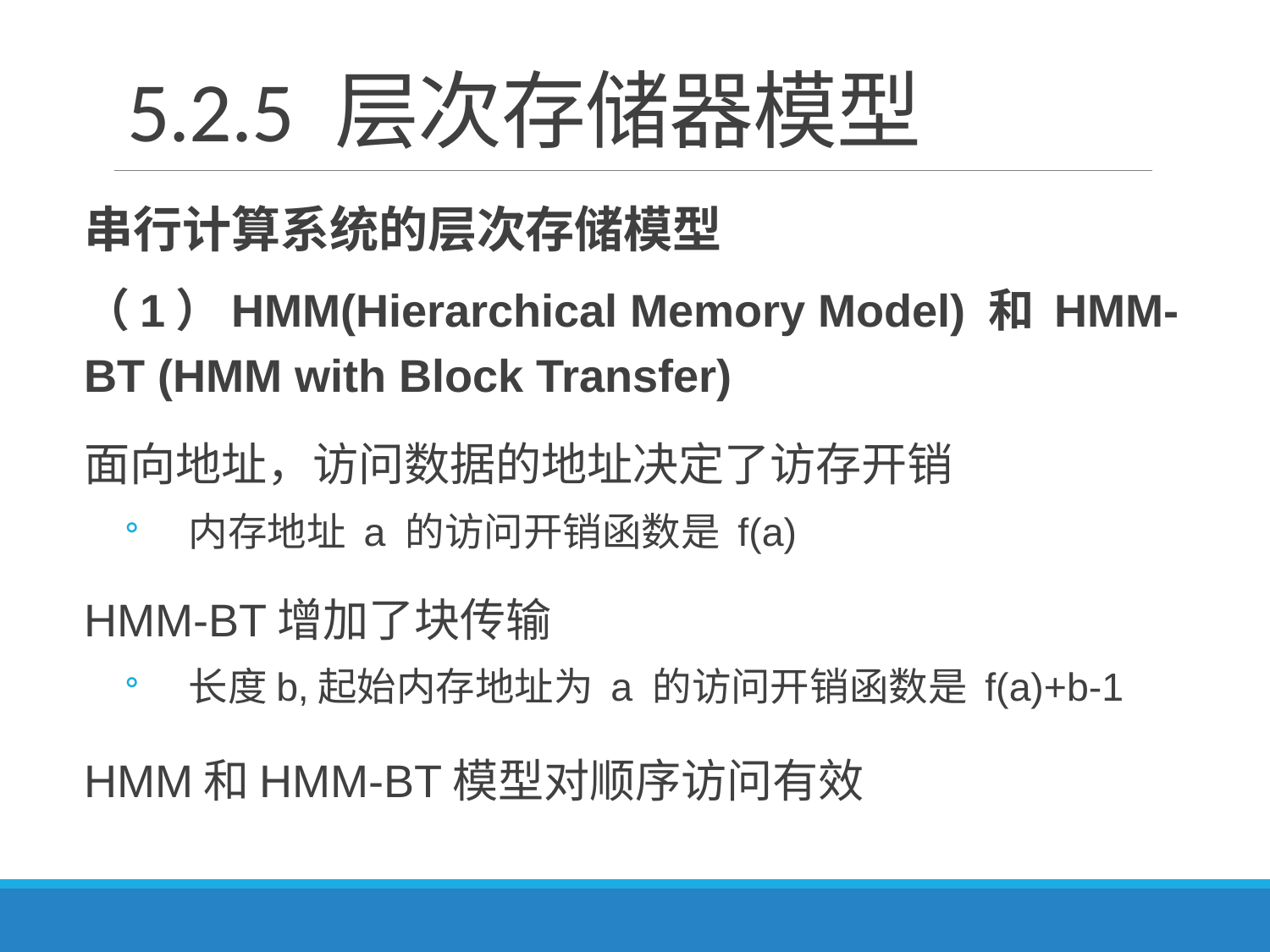

# 5.2.5 层次存储器模型
串行计算系统的层次存储模型
（1）HMM(Hierarchical Memory Model) 和 HMM-BT (HMM with Block Transfer)
面向地址，访问数据的地址决定了访存开销
内存地址 a 的访问开销函数是 f(a)
HMM-BT增加了块传输
长度b,起始内存地址为 a 的访问开销函数是 f(a)+b-1
HMM和HMM-BT模型对顺序访问有效

47